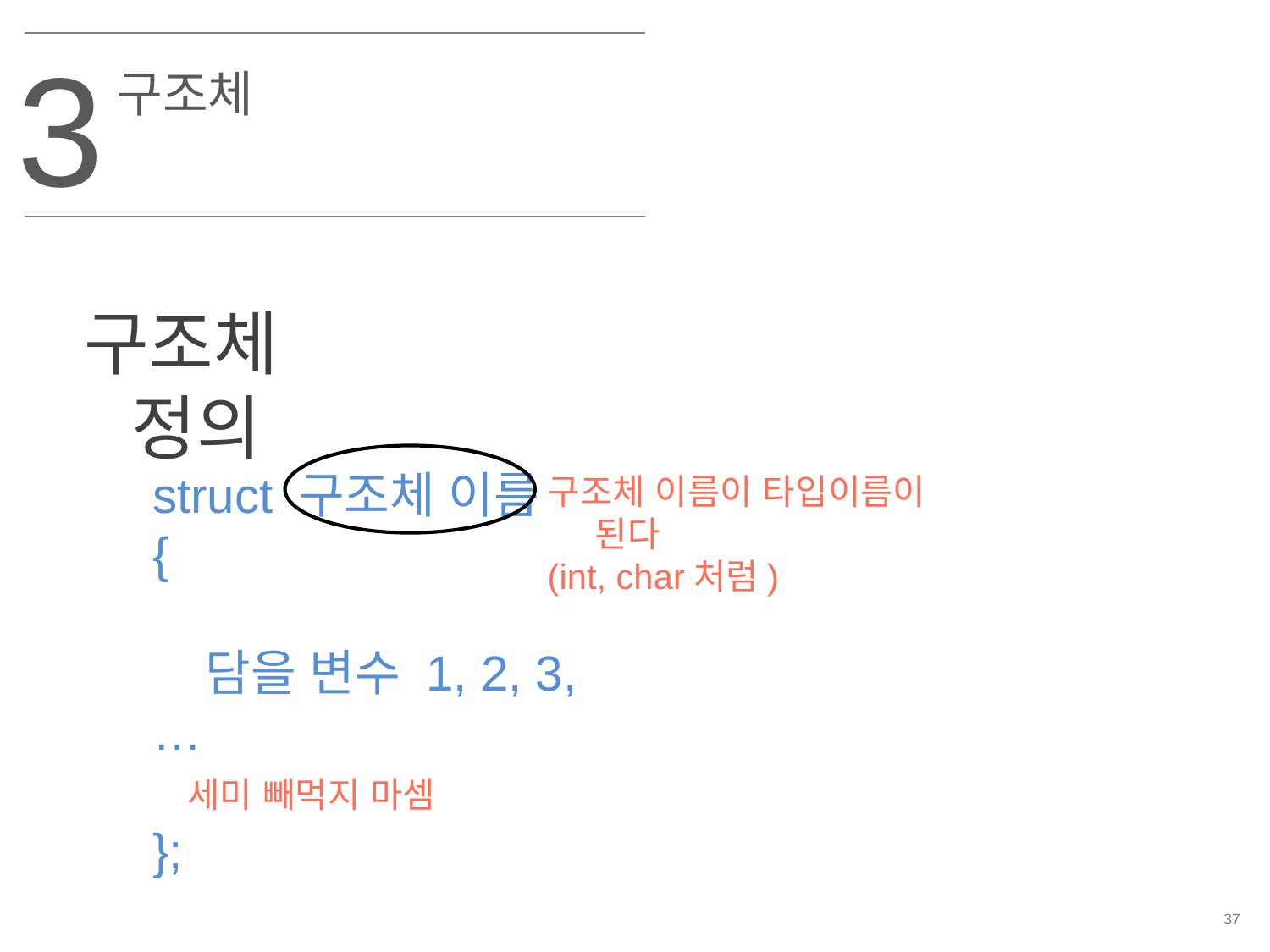

3
구조체
구조체 정의

struct 구조체 이름
{

   담을 변수 1, 2, 3, …

};
구조체 이름이 타입이름이 된다
(int, char처럼)
세미 빼먹지 마셈